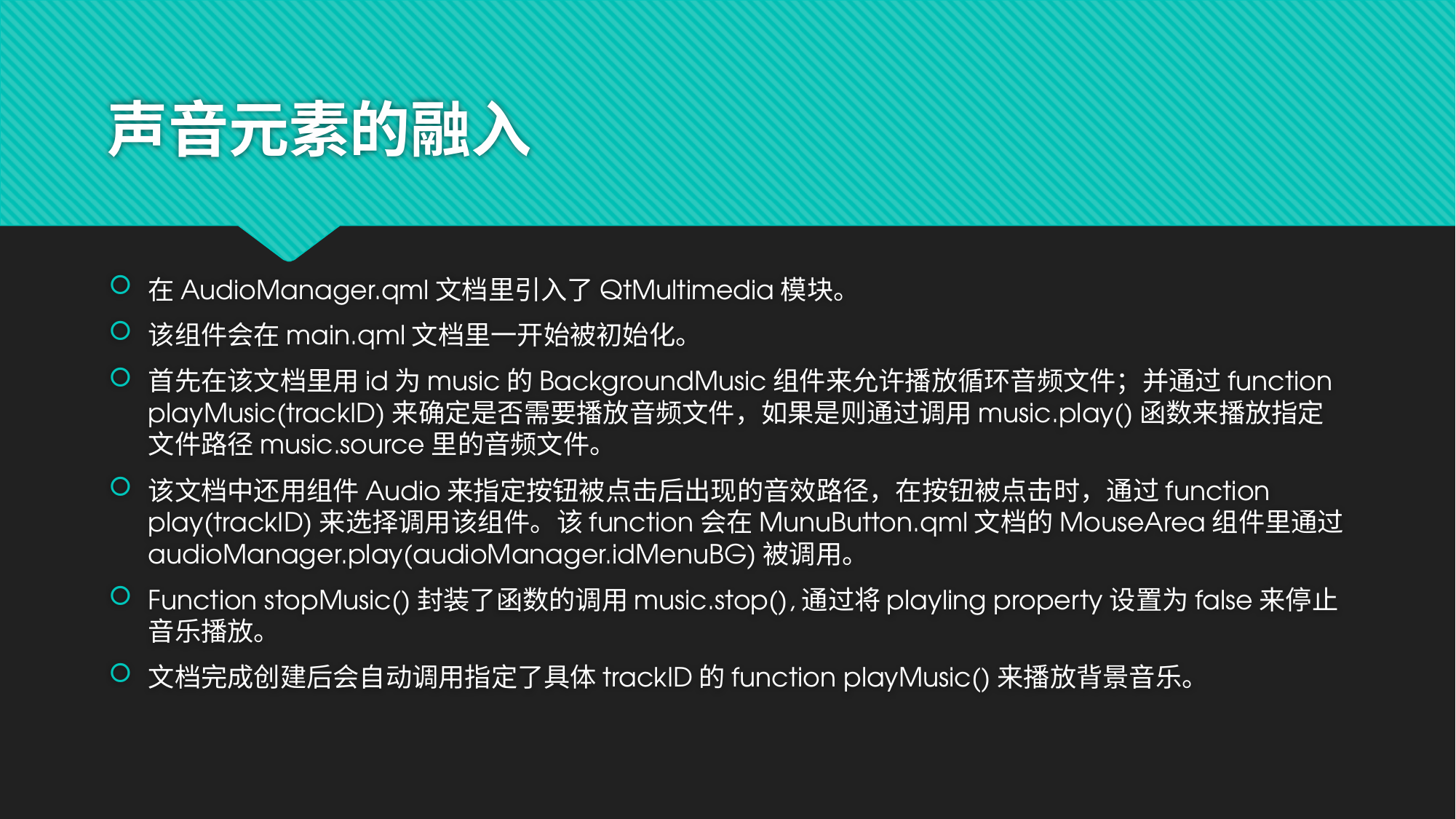

# 声音元素的融入
在AudioManager.qml文档里引入了QtMultimedia模块。
该组件会在main.qml文档里一开始被初始化。
首先在该文档里用id为music的BackgroundMusic组件来允许播放循环音频文件；并通过function playMusic(trackID)来确定是否需要播放音频文件，如果是则通过调用music.play()函数来播放指定文件路径music.source里的音频文件。
该文档中还用组件Audio来指定按钮被点击后出现的音效路径，在按钮被点击时，通过function play(trackID)来选择调用该组件。该function会在MunuButton.qml文档的MouseArea组件里通过audioManager.play(audioManager.idMenuBG)被调用。
Function stopMusic()封装了函数的调用music.stop(),通过将playling property设置为false来停止音乐播放。
文档完成创建后会自动调用指定了具体trackID的function playMusic()来播放背景音乐。